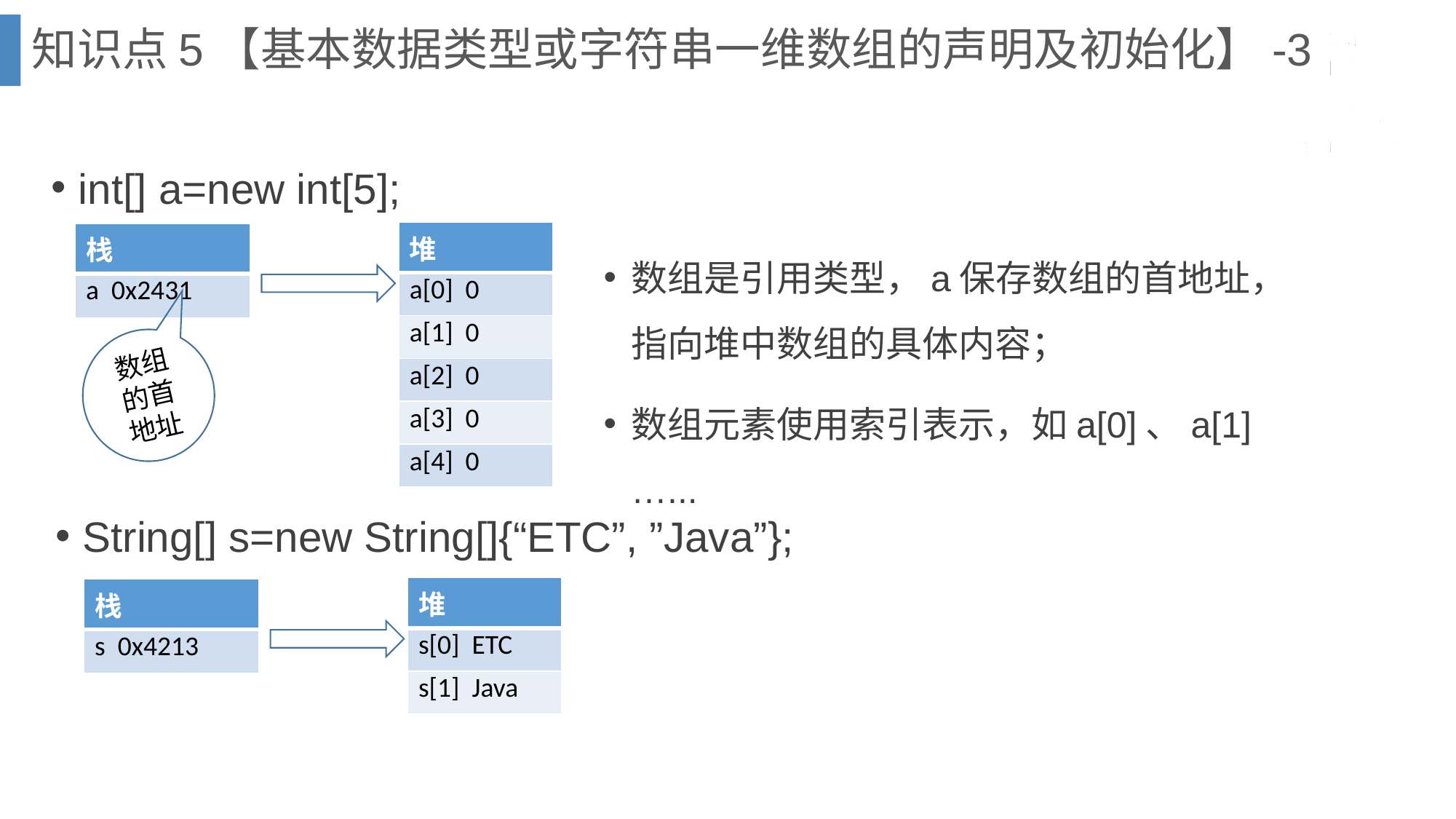

知识点5【基本数据类型或字符串一维数组的声明及初始化】-3
int[] a=new int[5];

| 堆 |
| --- |
| a[0] 0 |
| a[1] 0 |
| a[2] 0 |
| a[3] 0 |
| a[4] 0 |
| 栈 |
| --- |
| a 0x2431 |
数组是引用类型，a保存数组的首地址，指向堆中数组的具体内容；
数组元素使用索引表示，如a[0]、a[1]…...

数组的首地址
String[] s=new String[]{“ETC”, ”Java”};

| 堆 |
| --- |
| s[0] ETC |
| s[1] Java |
| 栈 |
| --- |
| s 0x4213 |